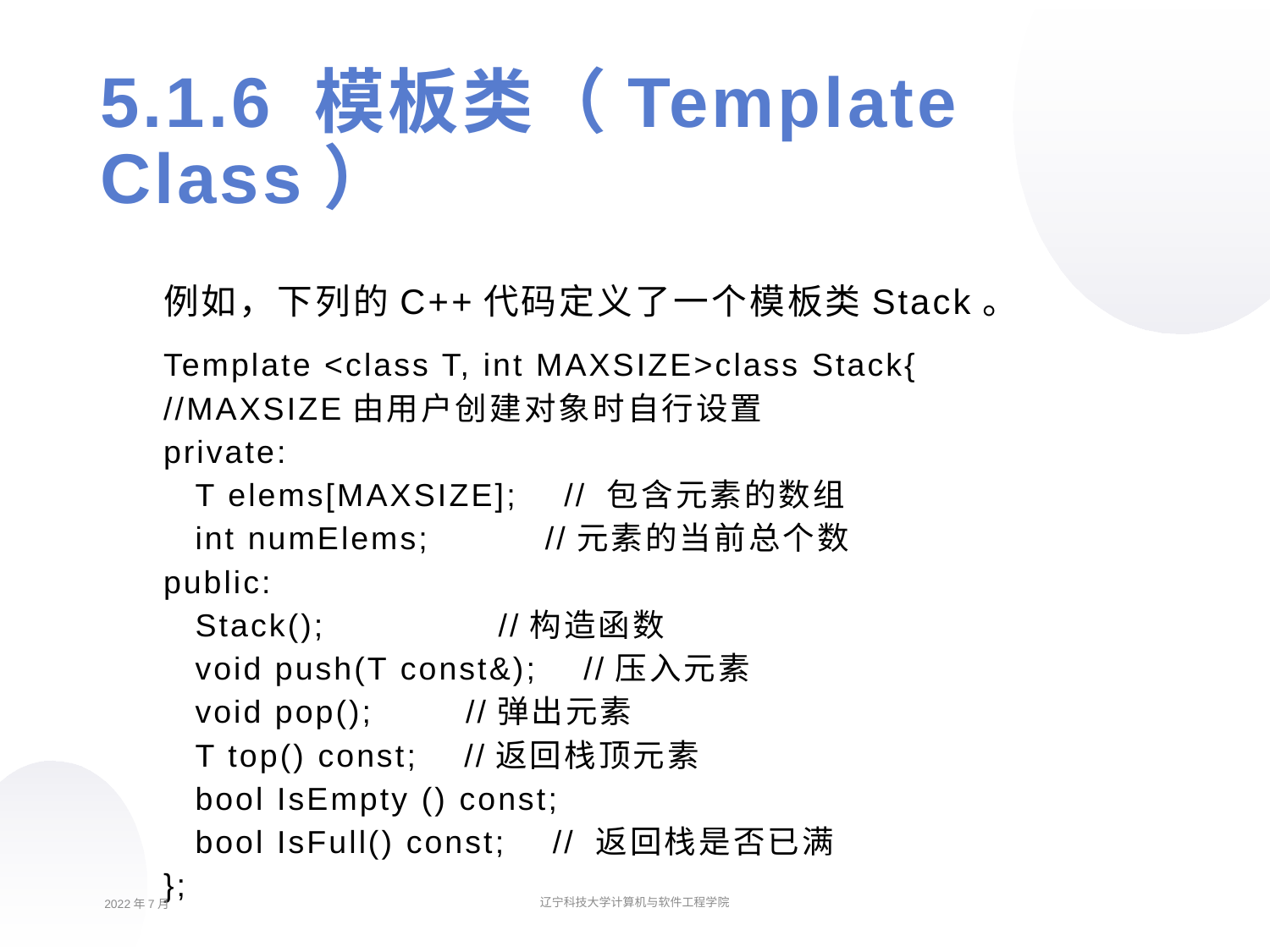

5.1.6 模板类（Template Class）
例如，下列的C++代码定义了一个模板类Stack。
Template <class T, int MAXSIZE>class Stack{
//MAXSIZE由用户创建对象时自行设置
private:
T elems[MAXSIZE];    // 包含元素的数组
int numElems;          //元素的当前总个数
public:
Stack();               //构造函数
void push(T const&);    //压入元素
void pop();        //弹出元素
T top() const;    //返回栈顶元素
bool IsEmpty () const;
bool IsFull() const;    // 返回栈是否已满
};

2022年7月
辽宁科技大学计算机与软件工程学院
47